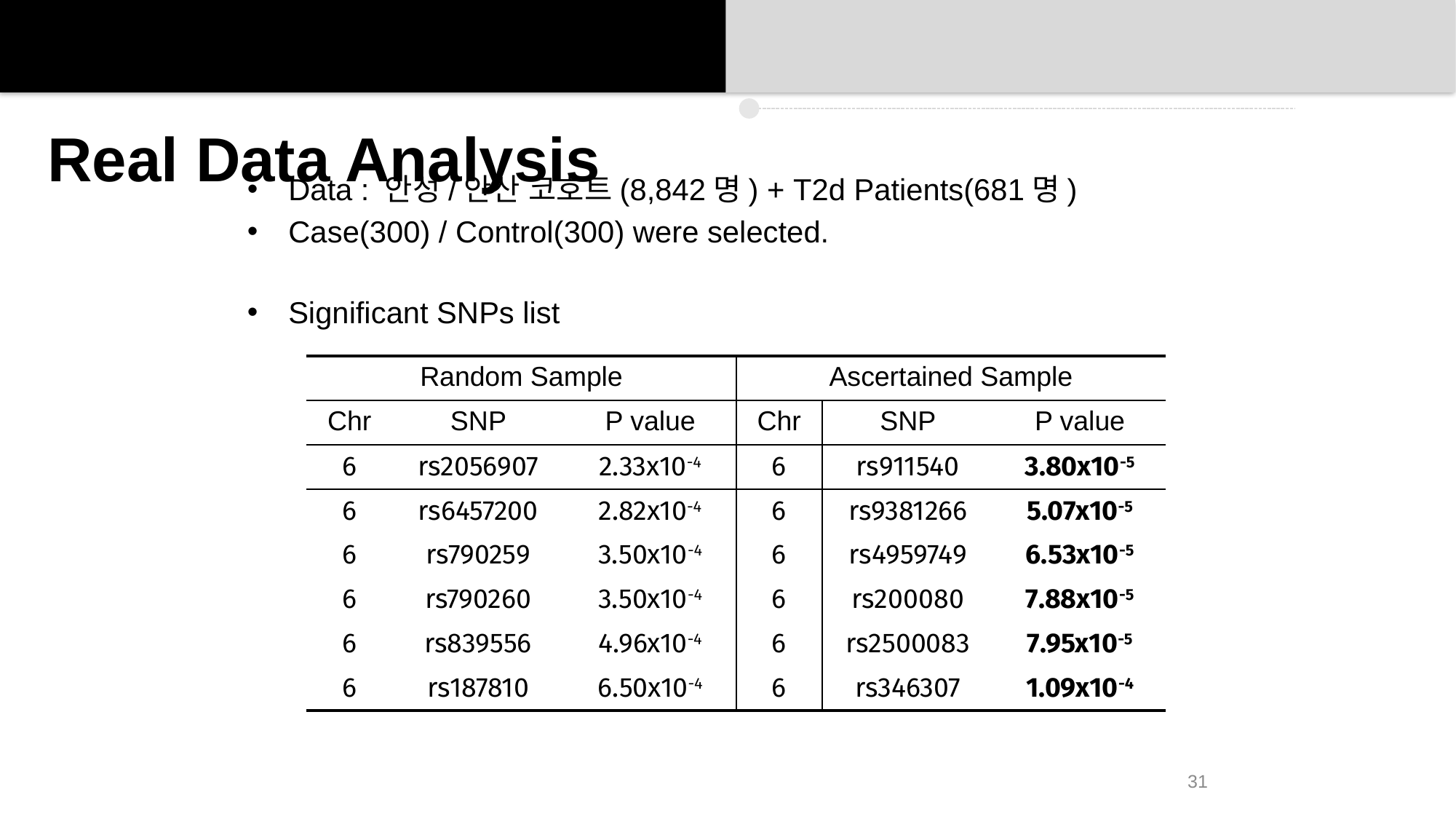

# Real Data Analysis
Data : 안성/안산 코호트(8,842명) + T2d Patients(681명)
Case(300) / Control(300) were selected.

Significant SNPs list
| Random Sample |  |  | Ascertained Sample |  |  |
| --- | --- | --- | --- | --- | --- |
| Chr | SNP | P value | Chr | SNP | P value |
| 6 | rs2056907 | 2.33x10-4 | 6 | rs911540 | 3.80x10-5 |
| 6 | rs6457200 | 2.82x10-4 | 6 | rs9381266 | 5.07x10-5 |
| 6 | rs790259 | 3.50x10-4 | 6 | rs4959749 | 6.53x10-5 |
| 6 | rs790260 | 3.50x10-4 | 6 | rs200080 | 7.88x10-5 |
| 6 | rs839556 | 4.96x10-4 | 6 | rs2500083 | 7.95x10-5 |
| 6 | rs187810 | 6.50x10-4 | 6 | rs346307 | 1.09x10-4 |
31